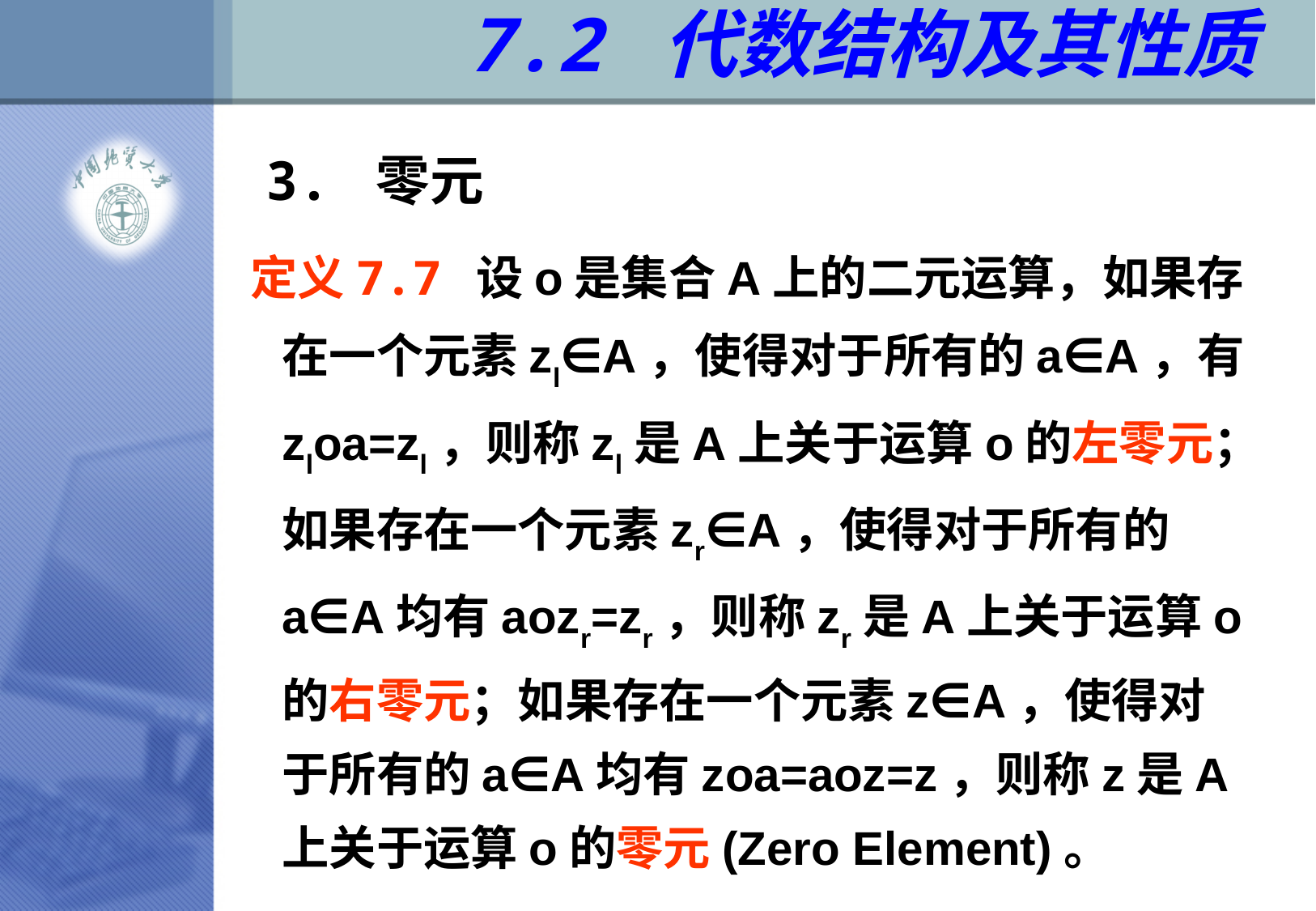

# 7.2 代数结构及其性质
  3. 零元
   定义7.7  设ο是集合A上的二元运算，如果存在一个元素zl∈A，使得对于所有的a∈A，有zlοa=zl，则称zl是A上关于运算ο的左零元；如果存在一个元素zr∈A，使得对于所有的a∈A均有aοzr=zr，则称zr是A上关于运算ο的右零元；如果存在一个元素z∈A，使得对于所有的a∈A均有zοa=aοz=z，则称z是A上关于运算ο的零元(Zero Element)。